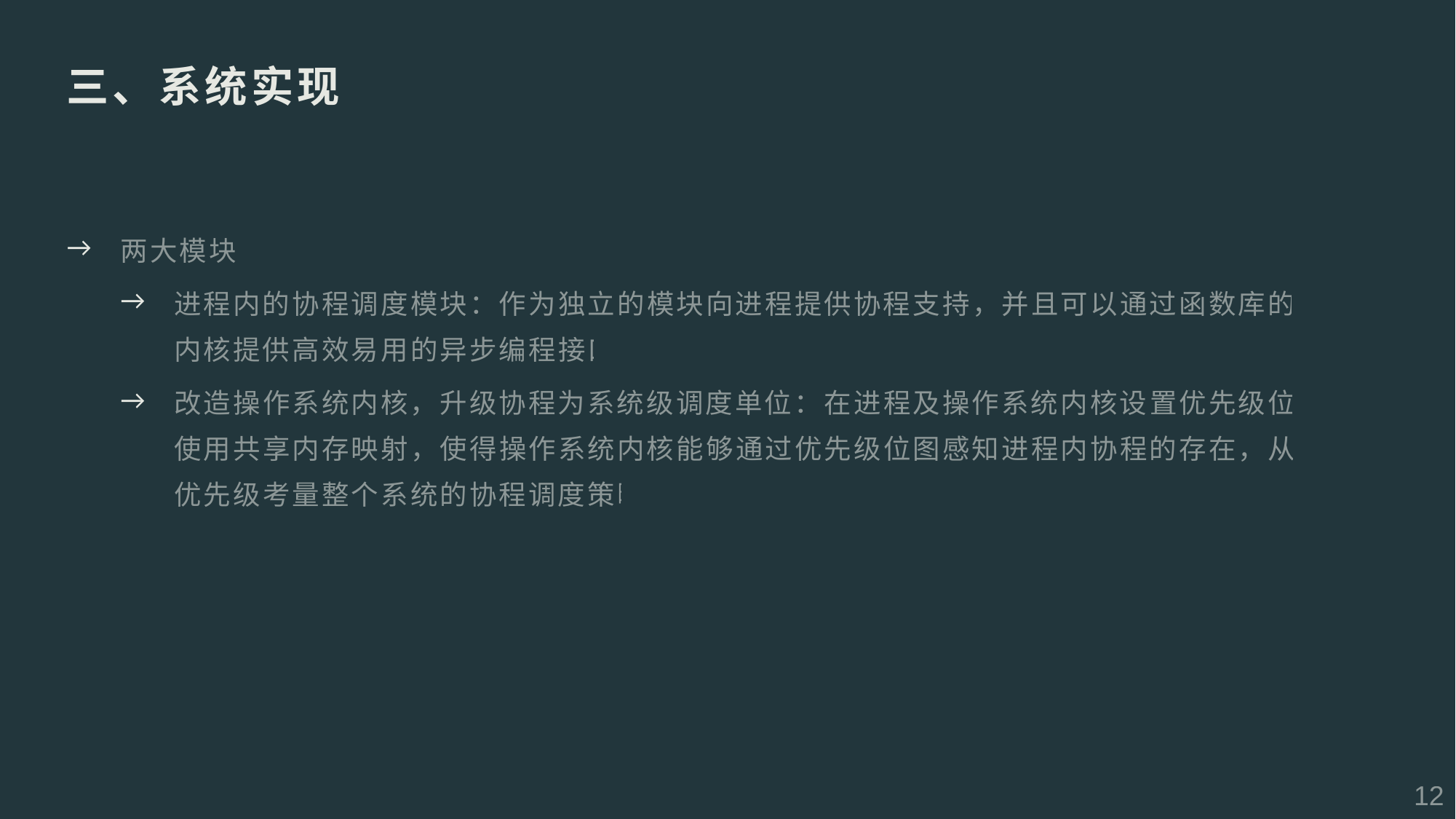

# 三、系统实现
两大模块：
进程内的协程调度模块：作为独立的模块向进程提供协程支持，并且可以通过函数库的形式向内核提供高效易用的异步编程接口；
改造操作系统内核，升级协程为系统级调度单位：在进程及操作系统内核设置优先级位图，并使用共享内存映射，使得操作系统内核能够通过优先级位图感知进程内协程的存在，从而根据优先级考量整个系统的协程调度策略；
12